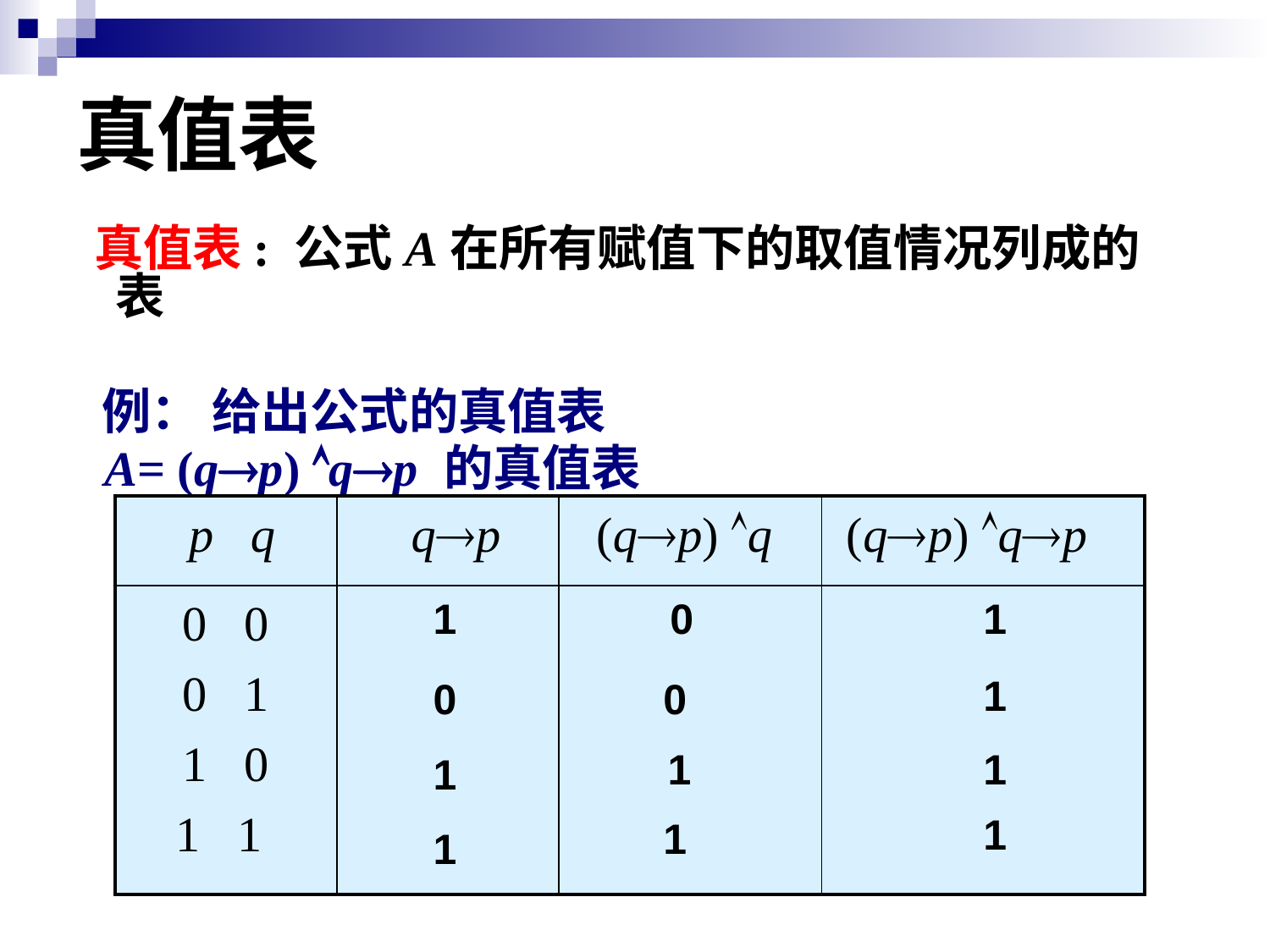

真值表
 真值表: 公式A在所有赋值下的取值情况列成的表

  例： 给出公式的真值表
   A= (q→p) ∧q→p 的真值表
| p q | q→p | (q→p) ∧q | (q→p) ∧q→p |
| --- | --- | --- | --- |
| 0 0 0 1 1 0 1 1 |  |  |  |
1
0
1
1
0
0
1
1
1
1
1
1